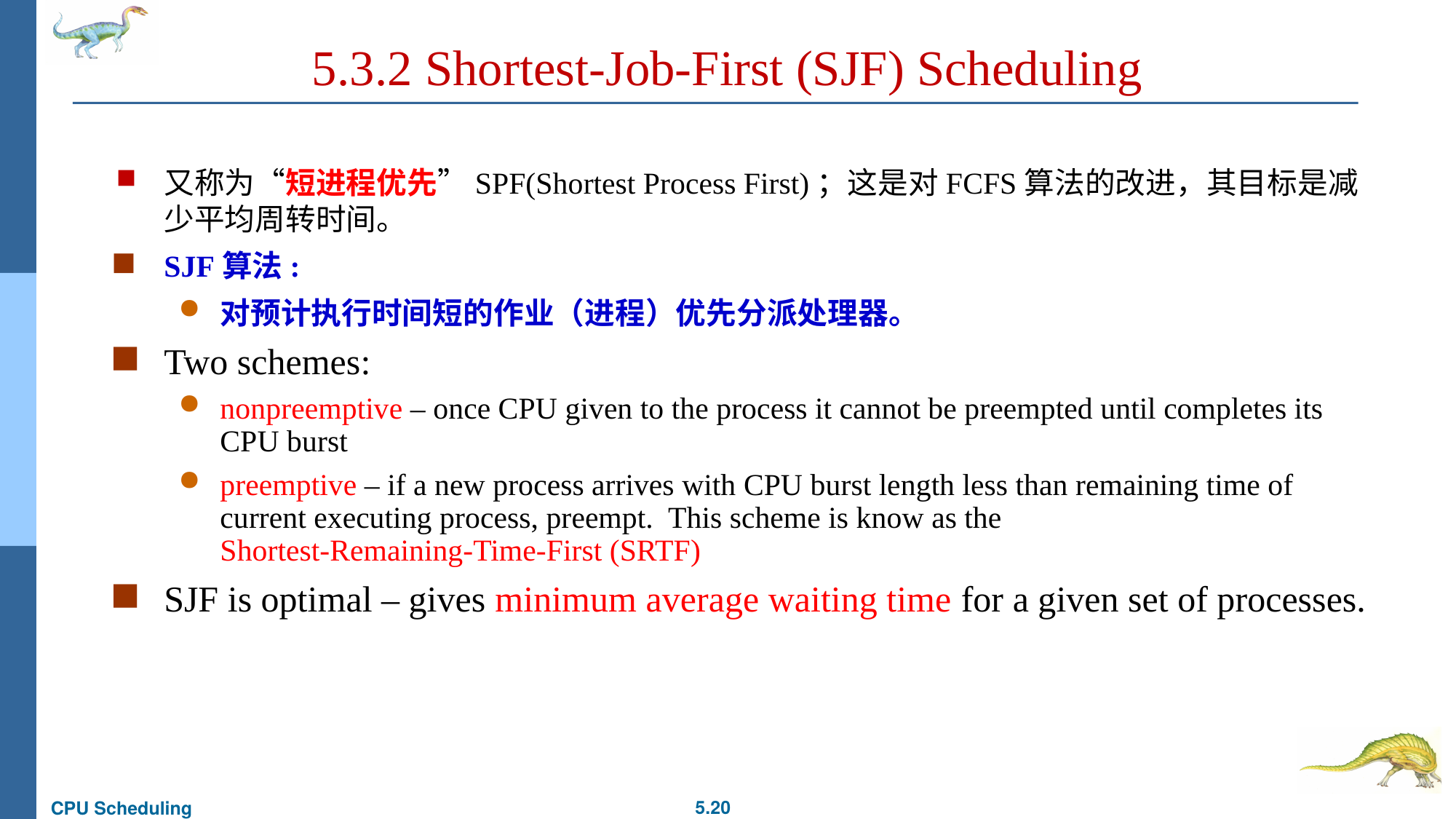

# 5.3.2 Shortest-Job-First (SJF) Scheduling
又称为“短进程优先”SPF(Shortest Process First)；这是对FCFS算法的改进，其目标是减少平均周转时间。
SJF算法:
对预计执行时间短的作业（进程）优先分派处理器。
Two schemes:
nonpreemptive – once CPU given to the process it cannot be preempted until completes its CPU burst
preemptive – if a new process arrives with CPU burst length less than remaining time of current executing process, preempt.  This scheme is know as the
Shortest-Remaining-Time-First (SRTF)
SJF is optimal – gives minimum average waiting time for a given set of processes.